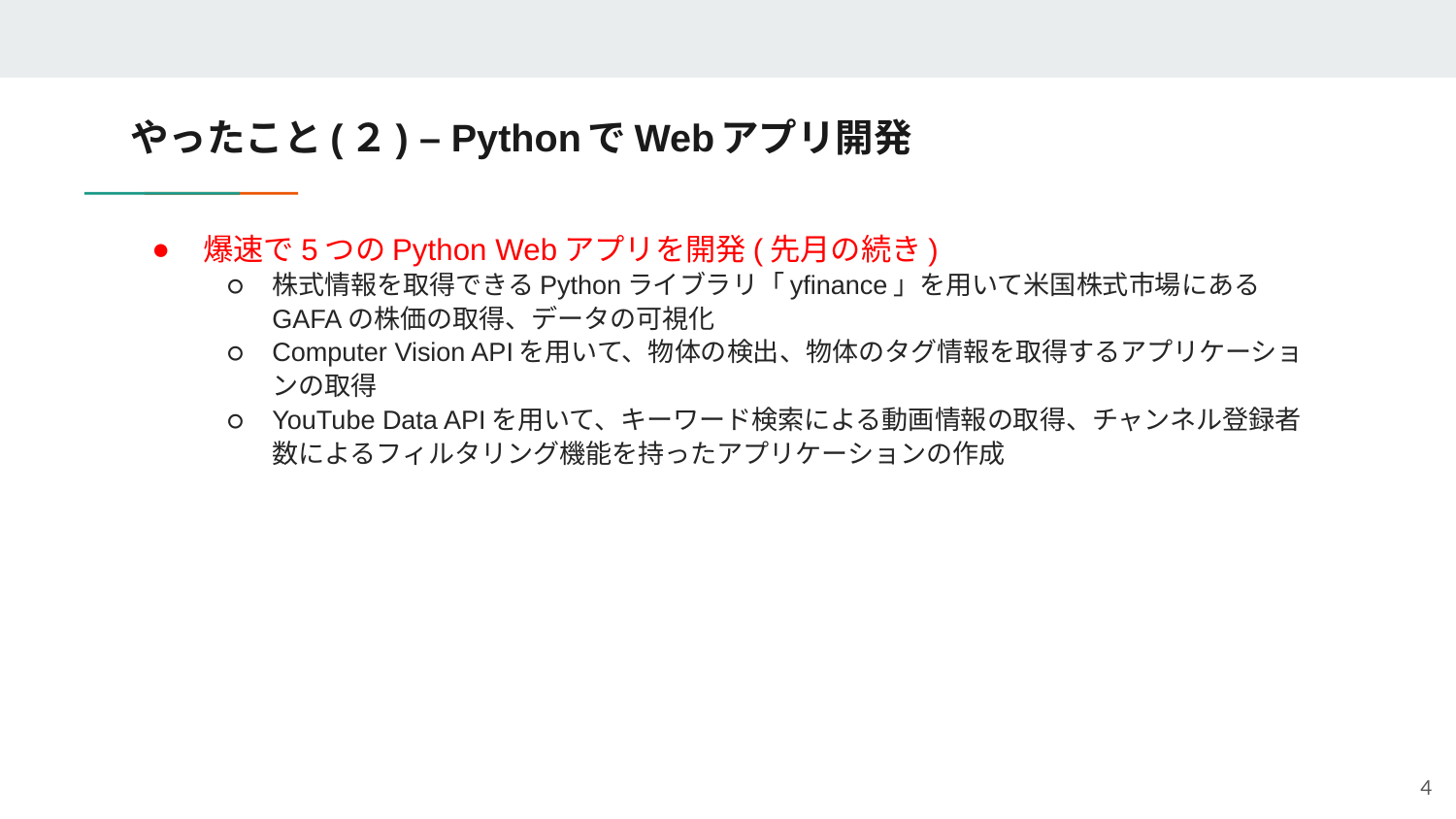

# やったこと(２) – PythonでWebアプリ開発
爆速で5つのPython Webアプリを開発(先月の続き)
株式情報を取得できるPythonライブラリ「yfinance」を用いて米国株式市場にあるGAFAの株価の取得、データの可視化
Computer Vision APIを用いて、物体の検出、物体のタグ情報を取得するアプリケーションの取得
YouTube Data APIを用いて、キーワード検索による動画情報の取得、チャンネル登録者数によるフィルタリング機能を持ったアプリケーションの作成
4